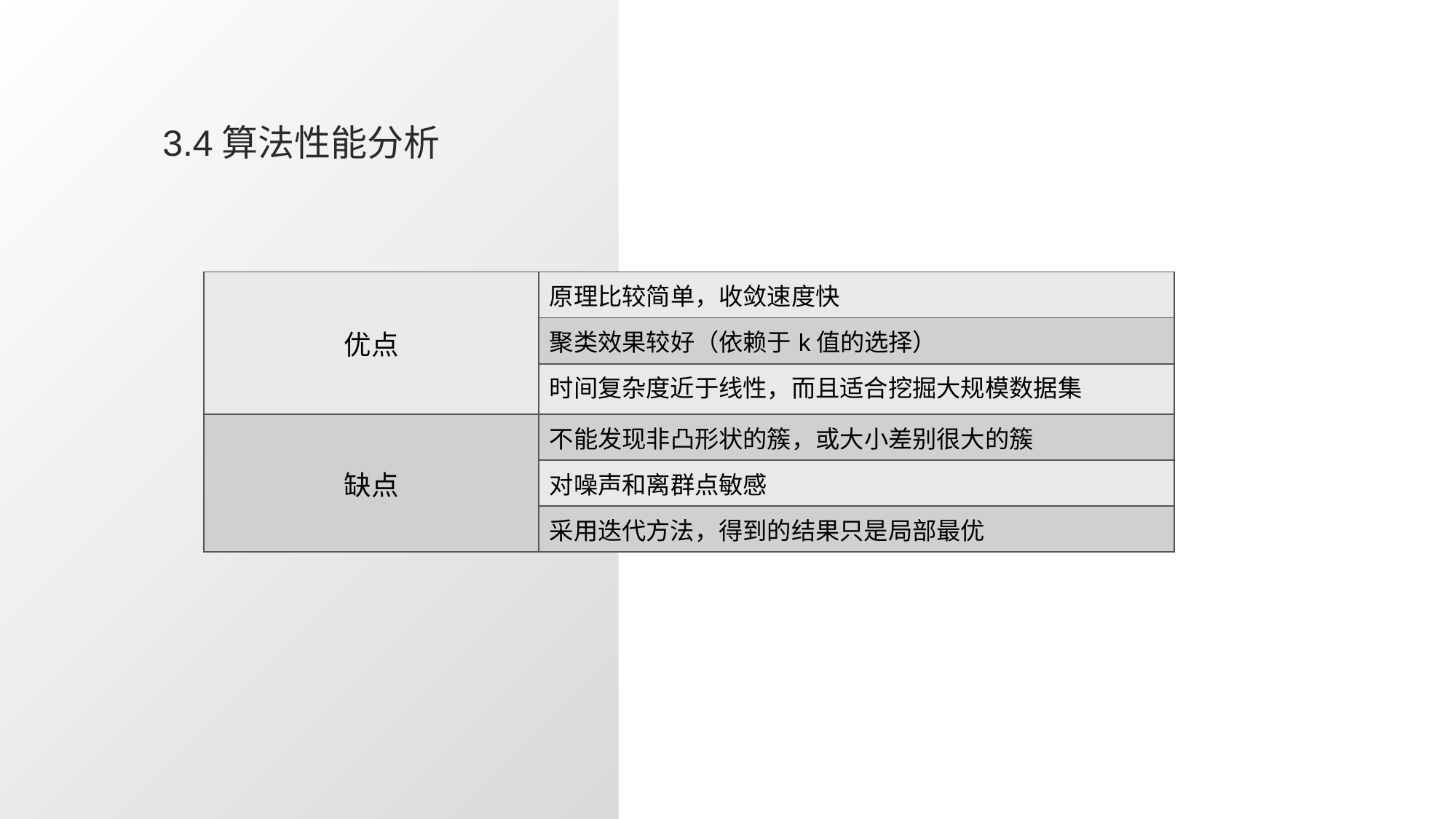

# 3.4算法性能分析
| 优点 | 原理比较简单，收敛速度快 |
| --- | --- |
|  | 聚类效果较好（依赖于k值的选择） |
|  | 时间复杂度近于线性，而且适合挖掘大规模数据集 |
| 缺点 | 不能发现非凸形状的簇，或大小差别很大的簇 |
|  | 对噪声和离群点敏感 |
|  | 采用迭代方法，得到的结果只是局部最优 |